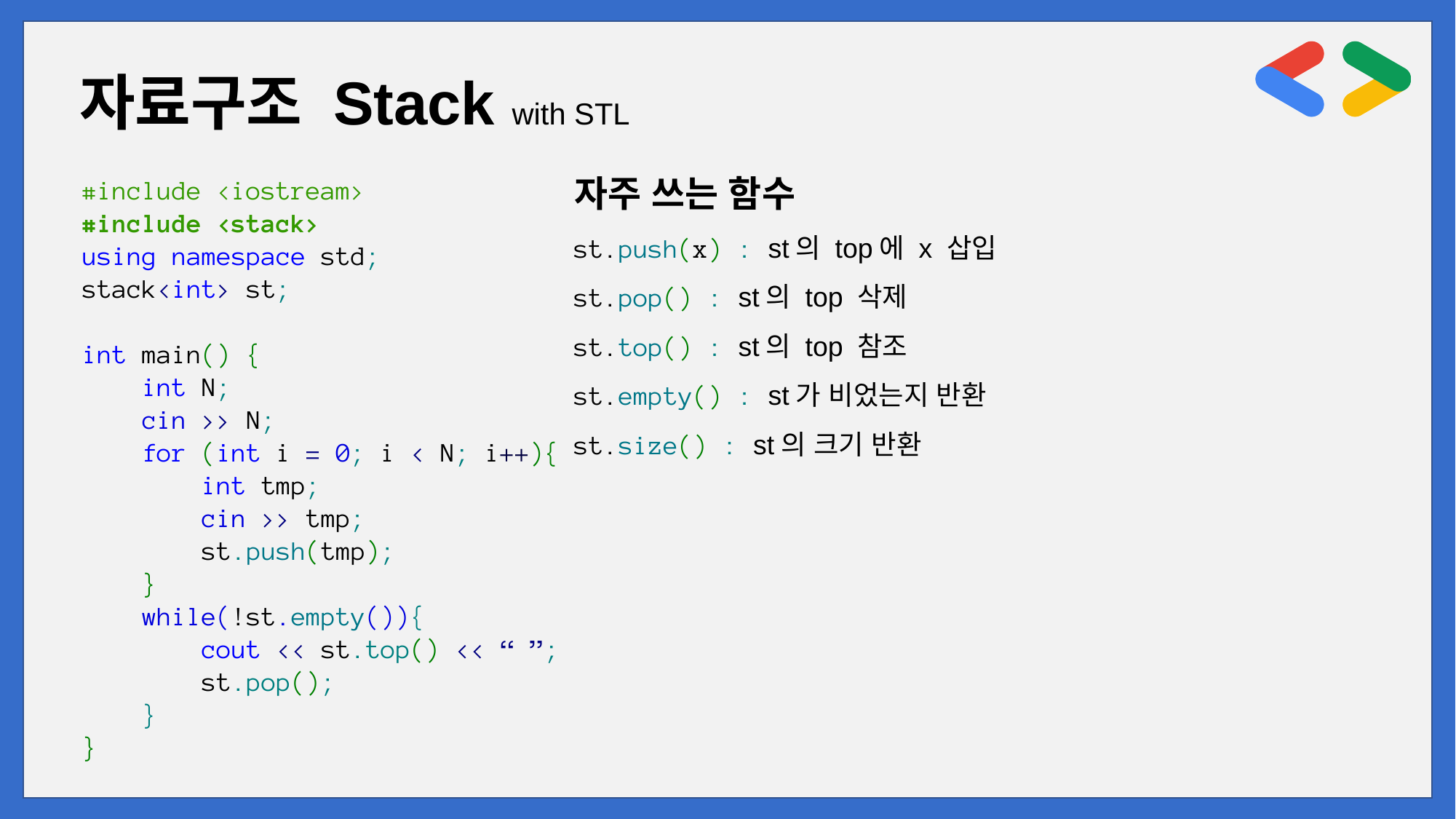

자료구조 Stack with STL
자주 쓰는 함수
st.push(x) : st의 top에 x 삽입
st.pop() : st의 top 삭제
st.top() : st의 top 참조
st.empty() : st가 비었는지 반환
st.size() : st의 크기 반환

#include <iostream>
#include <stack>
using namespace std;
stack<int> st;

int main() {
    int N;
    cin >> N;
    for (int i = 0; i < N; i++){
        int tmp;
        cin >> tmp;
        st.push(tmp);
    }
    while(!st.empty()){
        cout << st.top() << “ ”;
        st.pop();
    }
}